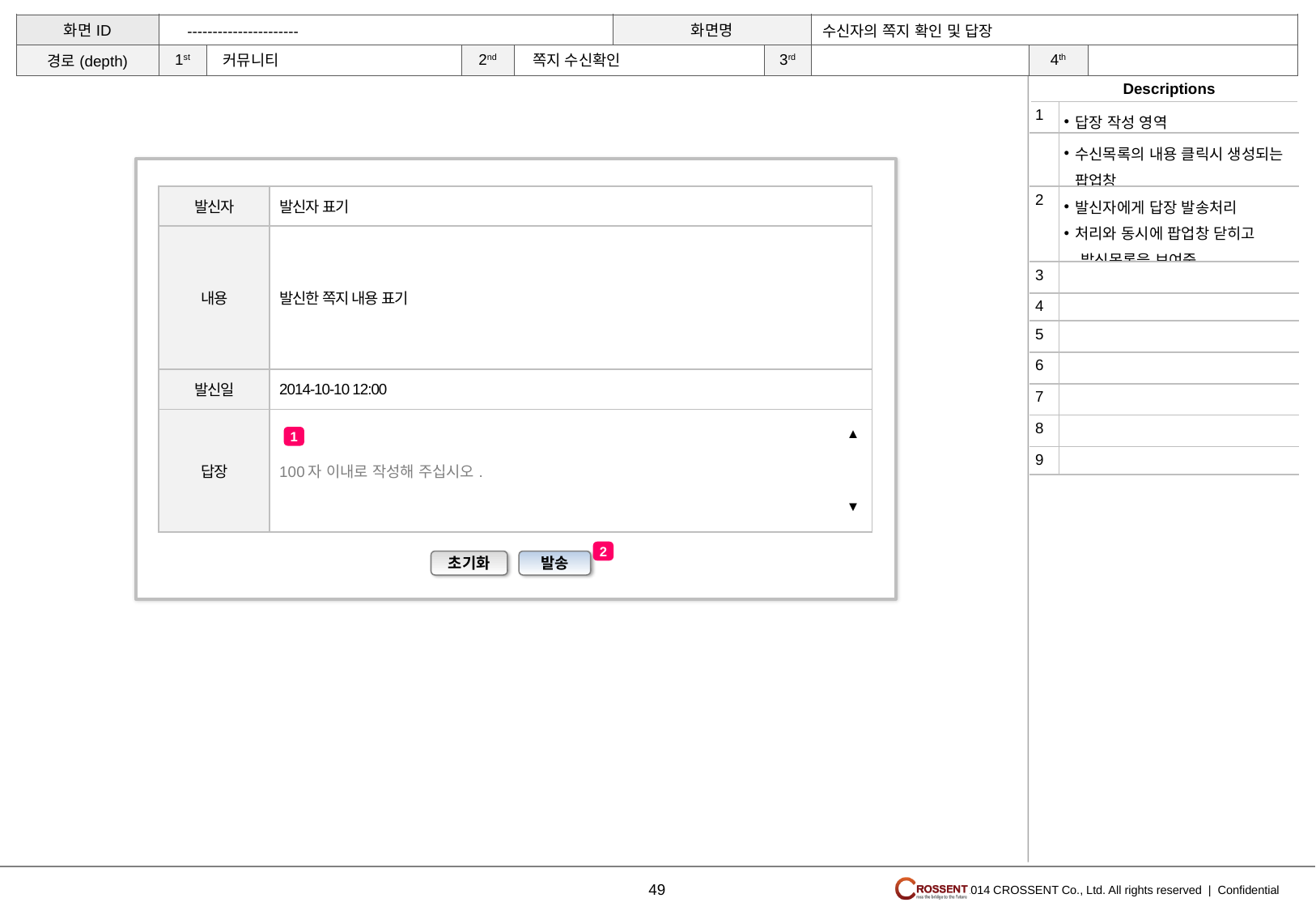

수신자의 쪽지 확인 및 답장
----------------------
쪽지 수신확인
커뮤니티
| 1 | 답장 작성 영역 |
| --- | --- |
|  | 수신목록의 내용 클릭시 생성되는 팝업창 |
| 2 | 발신자에게 답장 발송처리 처리와 동시에 팝업창 닫히고 발신목록을 보여줌 |
| 3 |  |
| 4 |  |
| 5 |  |
| 6 |  |
| 7 |  |
| 8 |  |
| 9 |  |

| 발신자 | 발신자 표기 |
| --- | --- |
| 내용 | 발신한 쪽지 내용 표기 |
| 발신일 | 2014-10-10 12:00 |
| 답장 | 100자 이내로 작성해 주십시오. |
▲

▼
1
2
초기화
발송
49